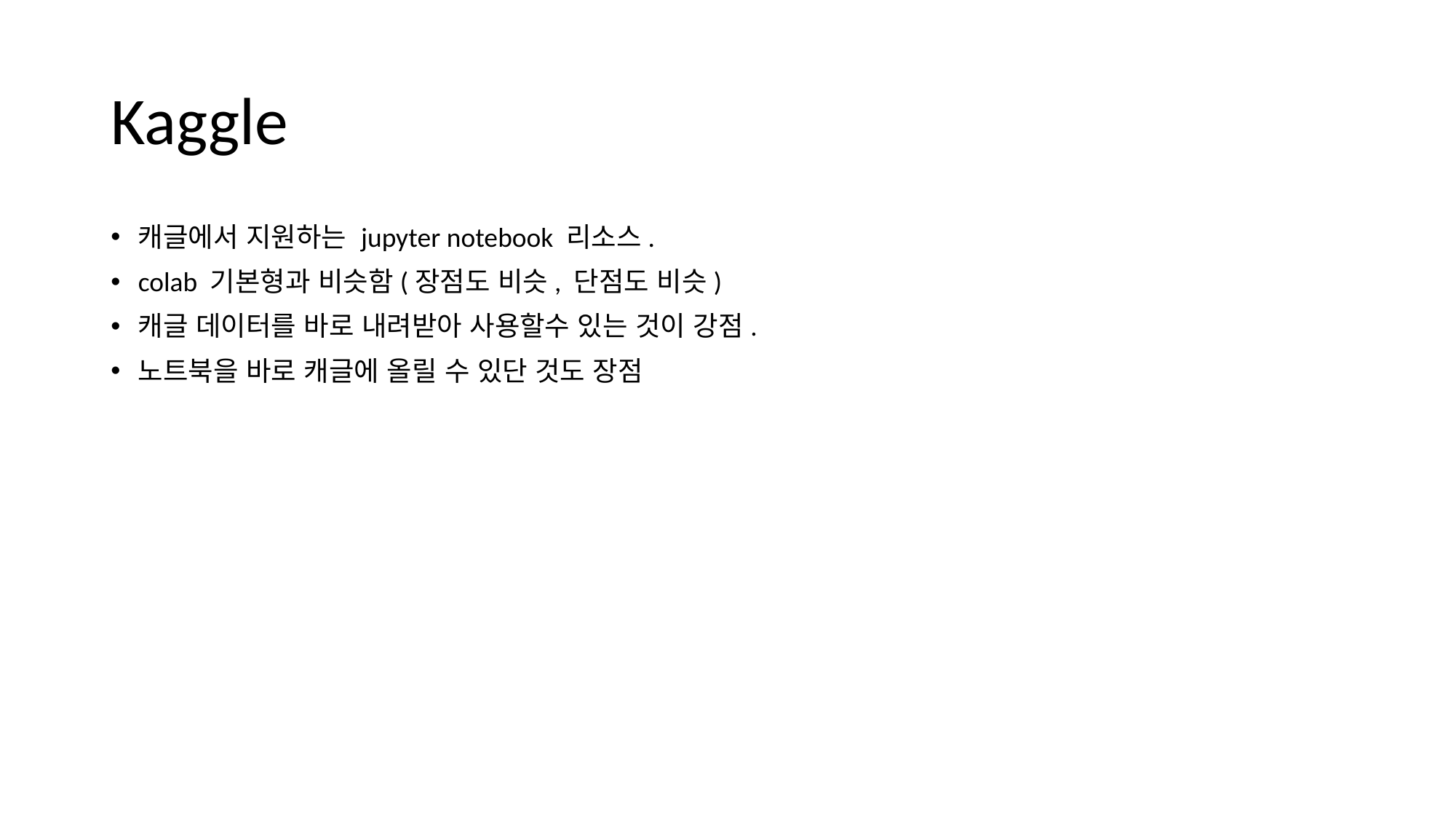

# Kaggle
캐글에서 지원하는 jupyter notebook 리소스.
colab 기본형과 비슷함(장점도 비슷, 단점도 비슷)
캐글 데이터를 바로 내려받아 사용할수 있는 것이 강점.
노트북을 바로 캐글에 올릴 수 있단 것도 장점